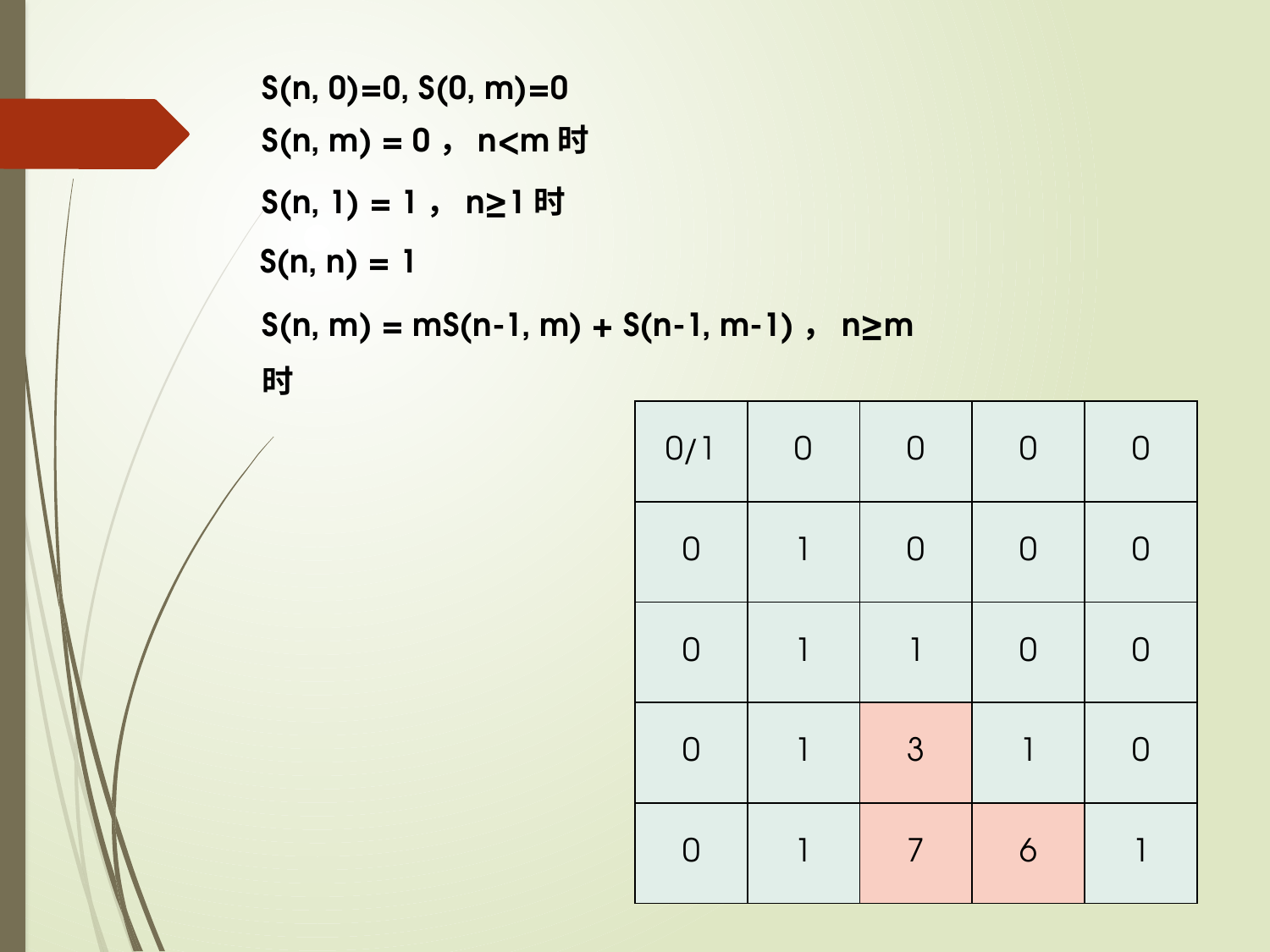

S(n, 0)=0, S(0, m)=0
S(n, m) = 0，n<m时
S(n, 1) = 1，n≥1时
S(n, n) = 1
S(n, m) = mS(n-1, m) + S(n-1, m-1)，n≥m时
| 0/1 | 0 | 0 | 0 | 0 |
| --- | --- | --- | --- | --- |
| 0 | 1 | 0 | 0 | 0 |
| 0 | 1 | 1 | 0 | 0 |
| 0 | 1 | 3 | 1 | 0 |
| 0 | 1 | 7 | 6 | 1 |
| 0 | 0 | 0 | 0 | 0 |
| --- | --- | --- | --- | --- |
| 0 |  |  |  |  |
| 0 |  |  |  |  |
| 0 |  |  |  |  |
| 0 |  |  |  |  |
| 0 | 0 | 0 | 0 | 0 |
| --- | --- | --- | --- | --- |
| 0 |  | 0 | 0 | 0 |
| 0 |  |  | 0 | 0 |
| 0 |  |  |  | 0 |
| 0 |  |  |  |  |
| 0 | 0 | 0 | 0 | 0 |
| --- | --- | --- | --- | --- |
| 0 | 1 | 0 | 0 | 0 |
| 0 | 1 |  | 0 | 0 |
| 0 | 1 |  |  | 0 |
| 0 | 1 |  |  |  |
| 0 | 0 | 0 | 0 | 0 |
| --- | --- | --- | --- | --- |
| 0 | 1 | 0 | 0 | 0 |
| 0 | 1 | 1 | 0 | 0 |
| 0 | 1 |  | 1 | 0 |
| 0 | 1 |  |  | 1 |